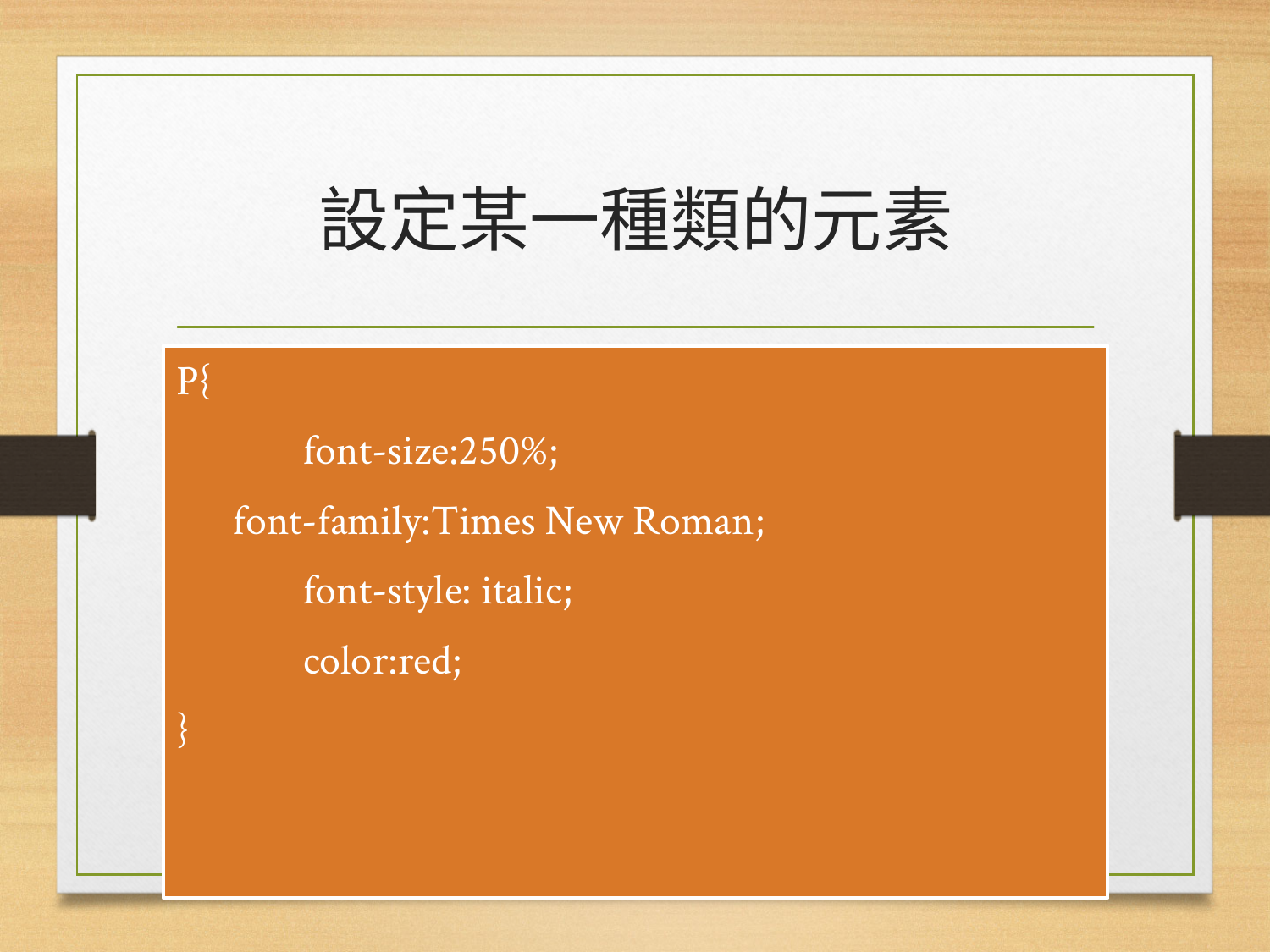

# 設定某一種類的元素
P{
	font-size:250%;
      font-family:Times New Roman;
	font-style: italic;
	color:red;
}